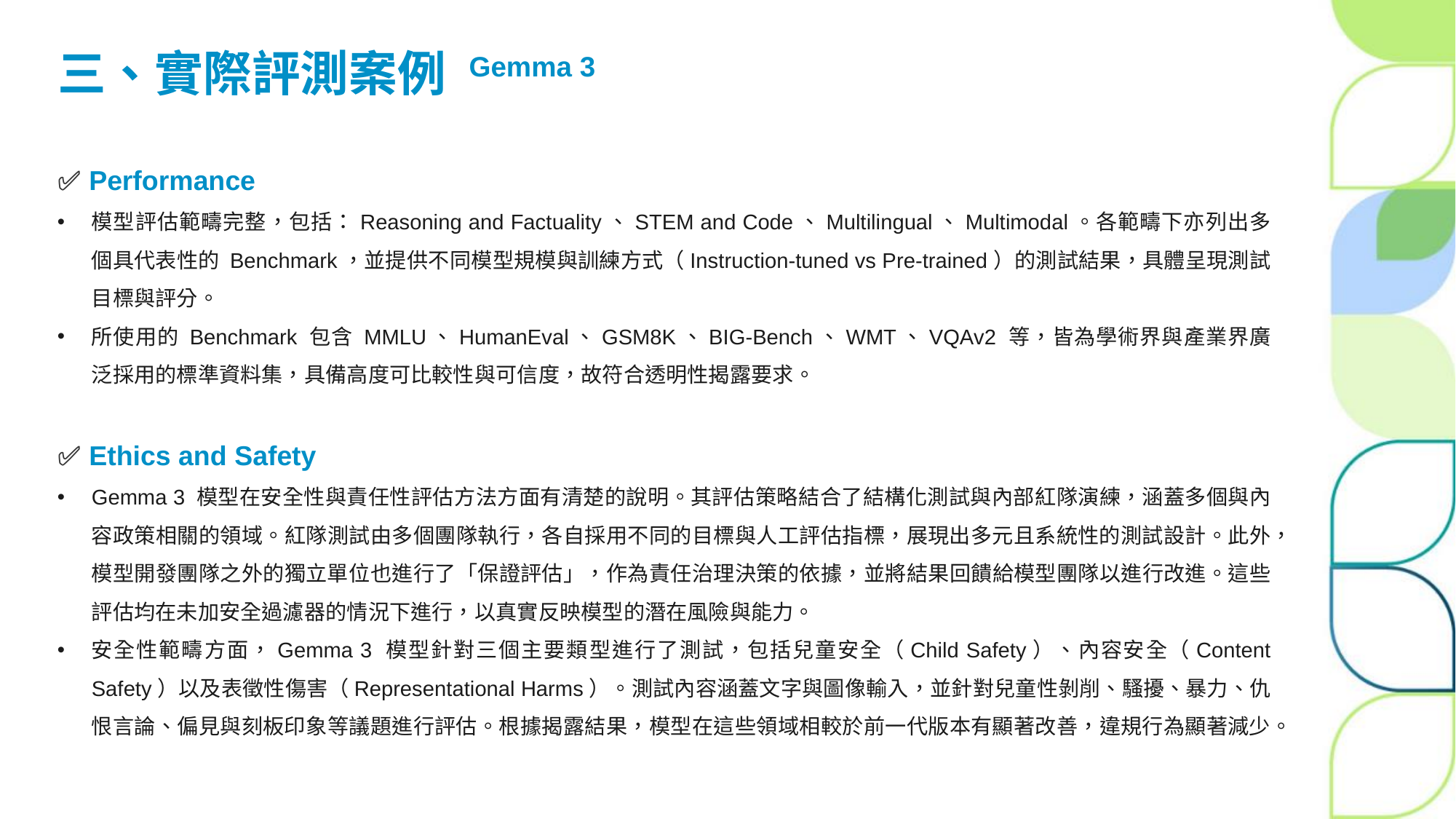

三、實際評測案例 Gemma 3
✅ Performance
模型評估範疇完整，包括：Reasoning and Factuality、STEM and Code、Multilingual、Multimodal。各範疇下亦列出多個具代表性的 Benchmark，並提供不同模型規模與訓練方式（Instruction-tuned vs Pre-trained）的測試結果，具體呈現測試目標與評分。
所使用的 Benchmark 包含 MMLU、HumanEval、GSM8K、BIG-Bench、WMT、VQAv2 等，皆為學術界與產業界廣泛採用的標準資料集，具備高度可比較性與可信度，故符合透明性揭露要求。
✅ Ethics and Safety
Gemma 3 模型在安全性與責任性評估方法方面有清楚的說明。其評估策略結合了結構化測試與內部紅隊演練，涵蓋多個與內容政策相關的領域。紅隊測試由多個團隊執行，各自採用不同的目標與人工評估指標，展現出多元且系統性的測試設計。此外，模型開發團隊之外的獨立單位也進行了「保證評估」，作為責任治理決策的依據，並將結果回饋給模型團隊以進行改進。這些評估均在未加安全過濾器的情況下進行，以真實反映模型的潛在風險與能力。
安全性範疇方面，Gemma 3 模型針對三個主要類型進行了測試，包括兒童安全（Child Safety）、內容安全（Content Safety）以及表徵性傷害（Representational Harms）。測試內容涵蓋文字與圖像輸入，並針對兒童性剝削、騷擾、暴力、仇恨言論、偏見與刻板印象等議題進行評估。根據揭露結果，模型在這些領域相較於前一代版本有顯著改善，違規行為顯著減少。